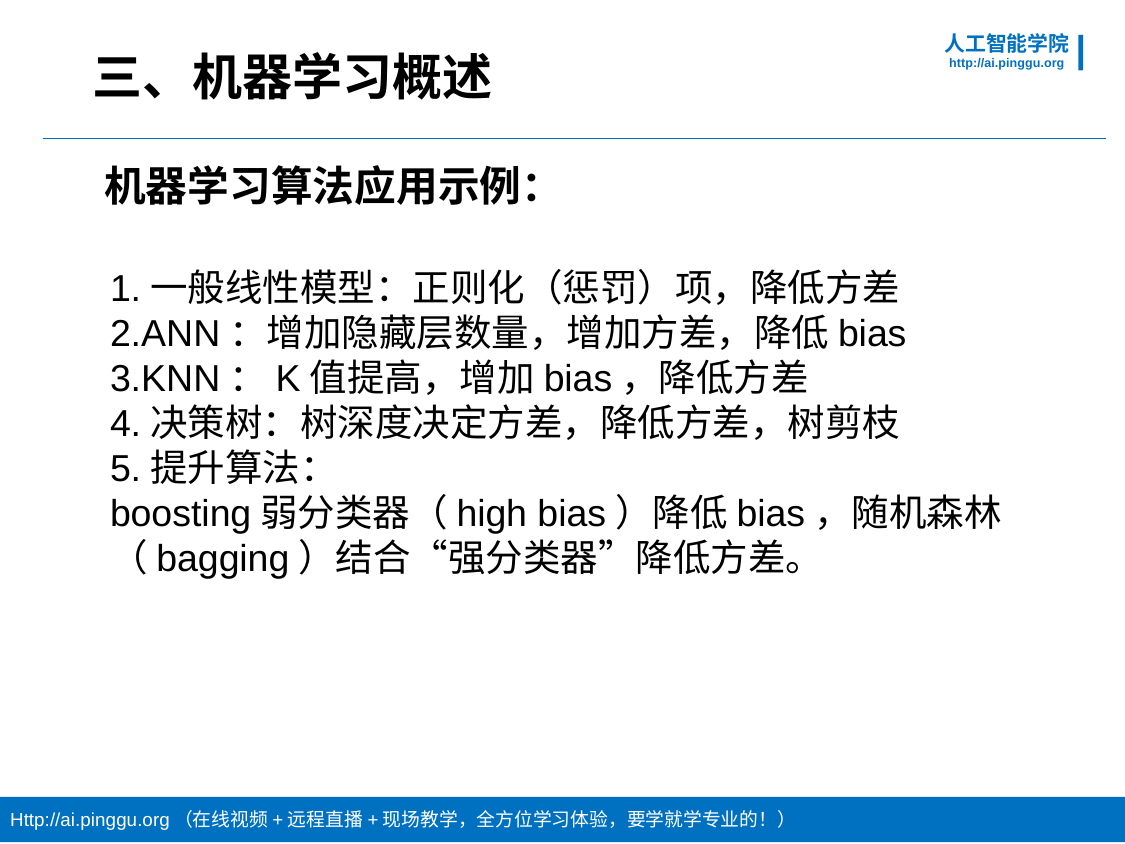

# 三、机器学习概述
机器学习算法应用示例：
1.一般线性模型：正则化（惩罚）项，降低方差
2.ANN：增加隐藏层数量，增加方差，降低bias
3.KNN：K值提高，增加bias，降低方差
4.决策树：树深度决定方差，降低方差，树剪枝
5.提升算法：
boosting弱分类器（high bias）降低bias，随机森林（bagging）结合“强分类器”降低方差。
30